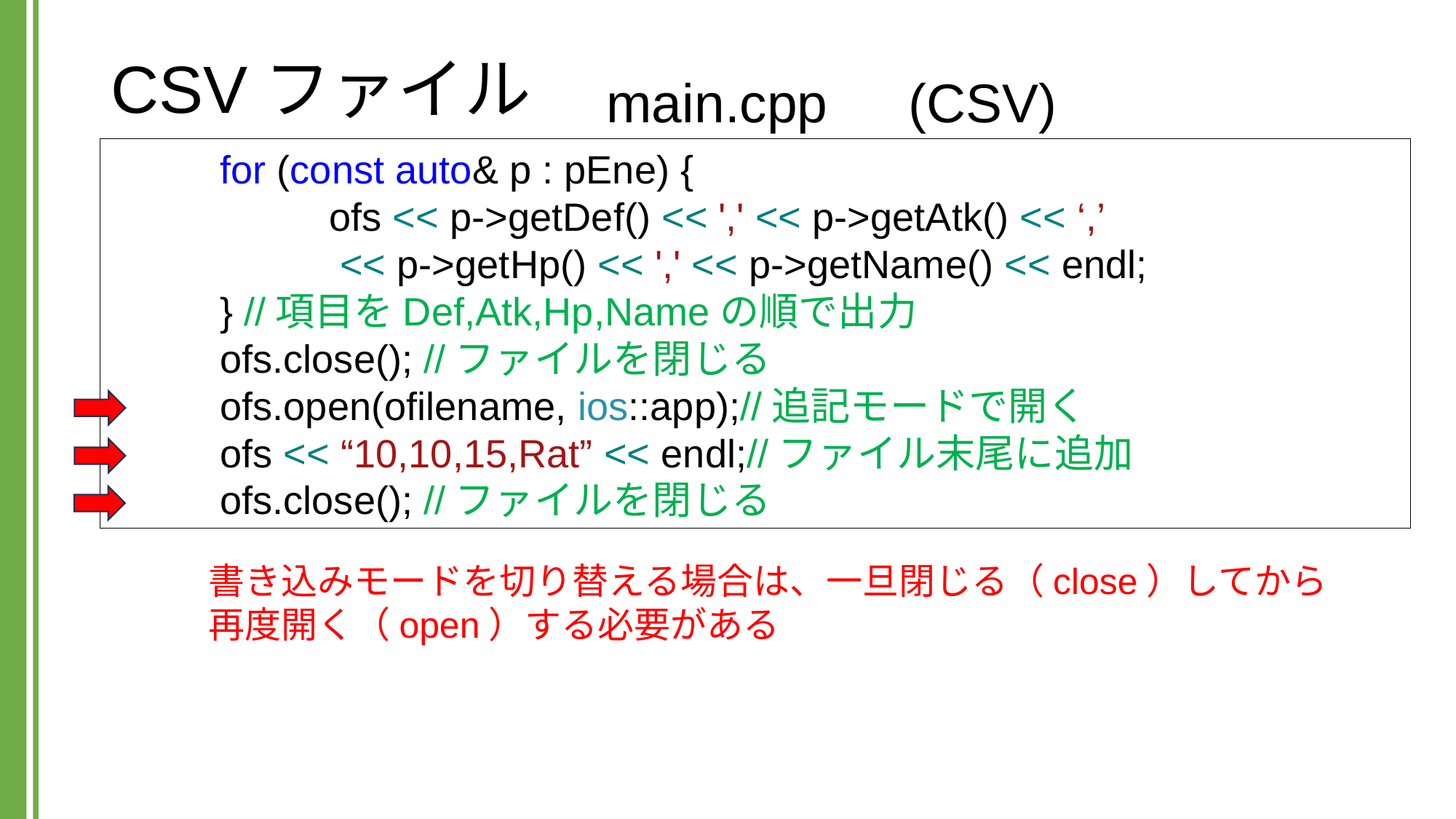

# CSVファイル
                　　　　　main.cpp　(CSV)

	for (const auto& p : pEne) {
		ofs << p->getDef() << ',' << p->getAtk() << ‘,’
		 << p->getHp() << ',' << p->getName() << endl;
	} //項目をDef,Atk,Hp,Nameの順で出力
	ofs.close(); //ファイルを閉じる
	ofs.open(ofilename, ios::app);//追記モードで開く
	ofs << “10,10,15,Rat” << endl;//ファイル末尾に追加
	ofs.close(); //ファイルを閉じる

書き込みモードを切り替える場合は、一旦閉じる（close）してから
再度開く（open）する必要がある